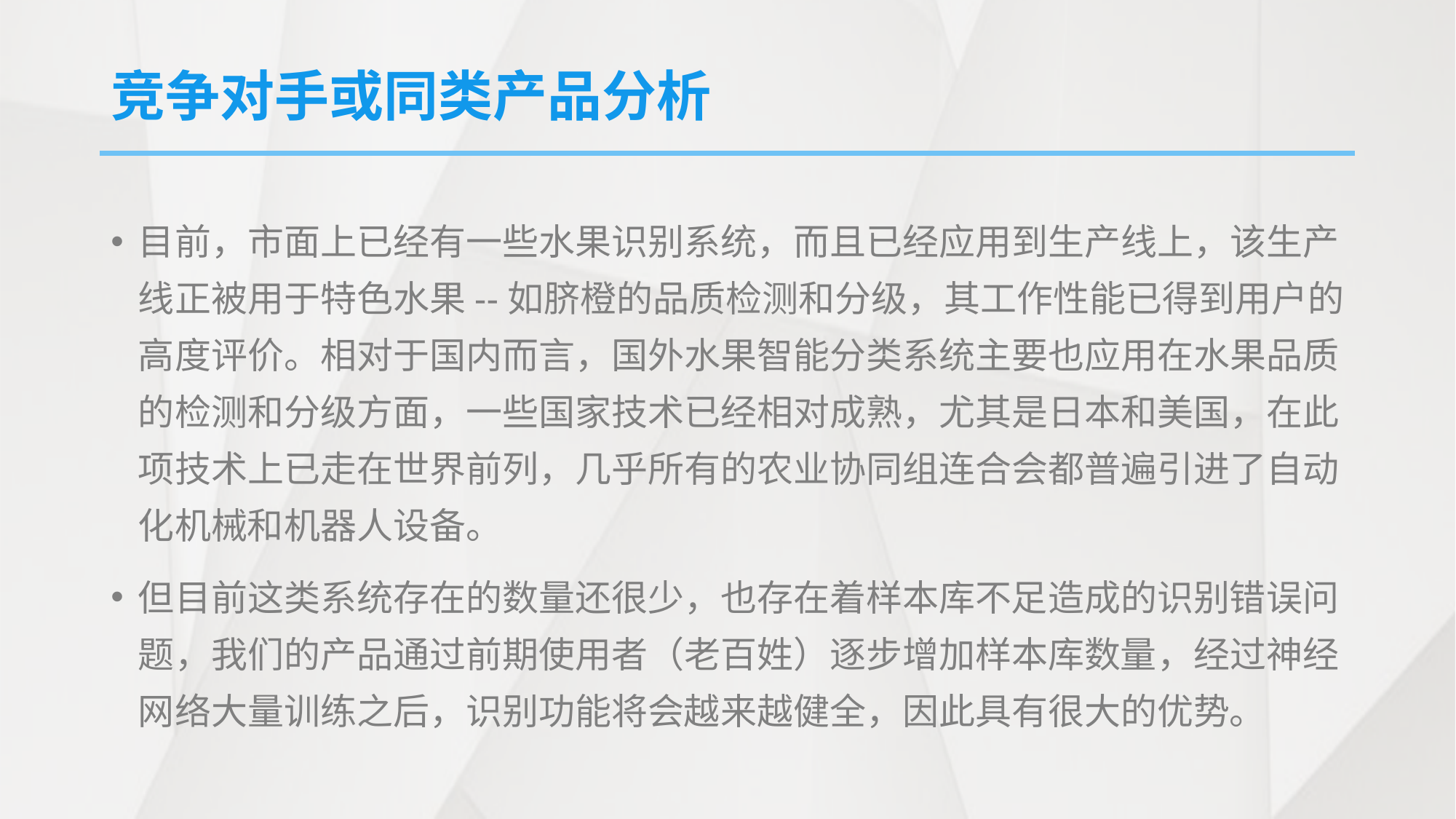

# 竞争对手或同类产品分析
目前，市面上已经有一些水果识别系统，而且已经应用到生产线上，该生产线正被用于特色水果--如脐橙的品质检测和分级，其工作性能已得到用户的高度评价。相对于国内而言，国外水果智能分类系统主要也应用在水果品质的检测和分级方面，一些国家技术已经相对成熟，尤其是日本和美国，在此项技术上已走在世界前列，几乎所有的农业协同组连合会都普遍引进了自动化机械和机器人设备。
但目前这类系统存在的数量还很少，也存在着样本库不足造成的识别错误问题，我们的产品通过前期使用者（老百姓）逐步增加样本库数量，经过神经网络大量训练之后，识别功能将会越来越健全，因此具有很大的优势。